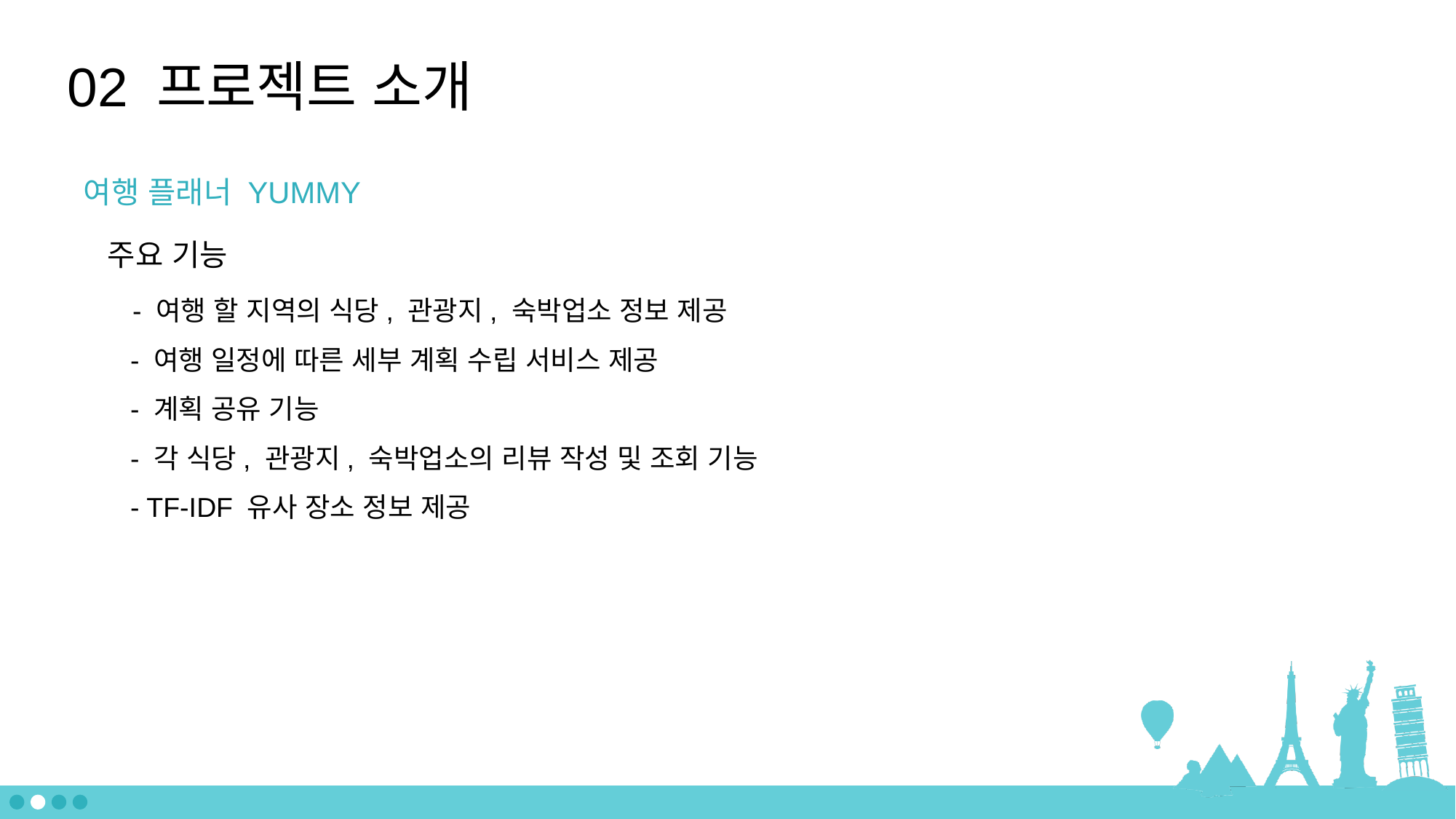

02 프로젝트 소개
여행 플래너 YUMMY

주요 기능
   - 여행 할 지역의 식당, 관광지, 숙박업소 정보 제공
   - 여행 일정에 따른 세부 계획 수립 서비스 제공
   - 계획 공유 기능
   - 각 식당, 관광지, 숙박업소의 리뷰 작성 및 조회 기능
   - TF-IDF 유사 장소 정보 제공